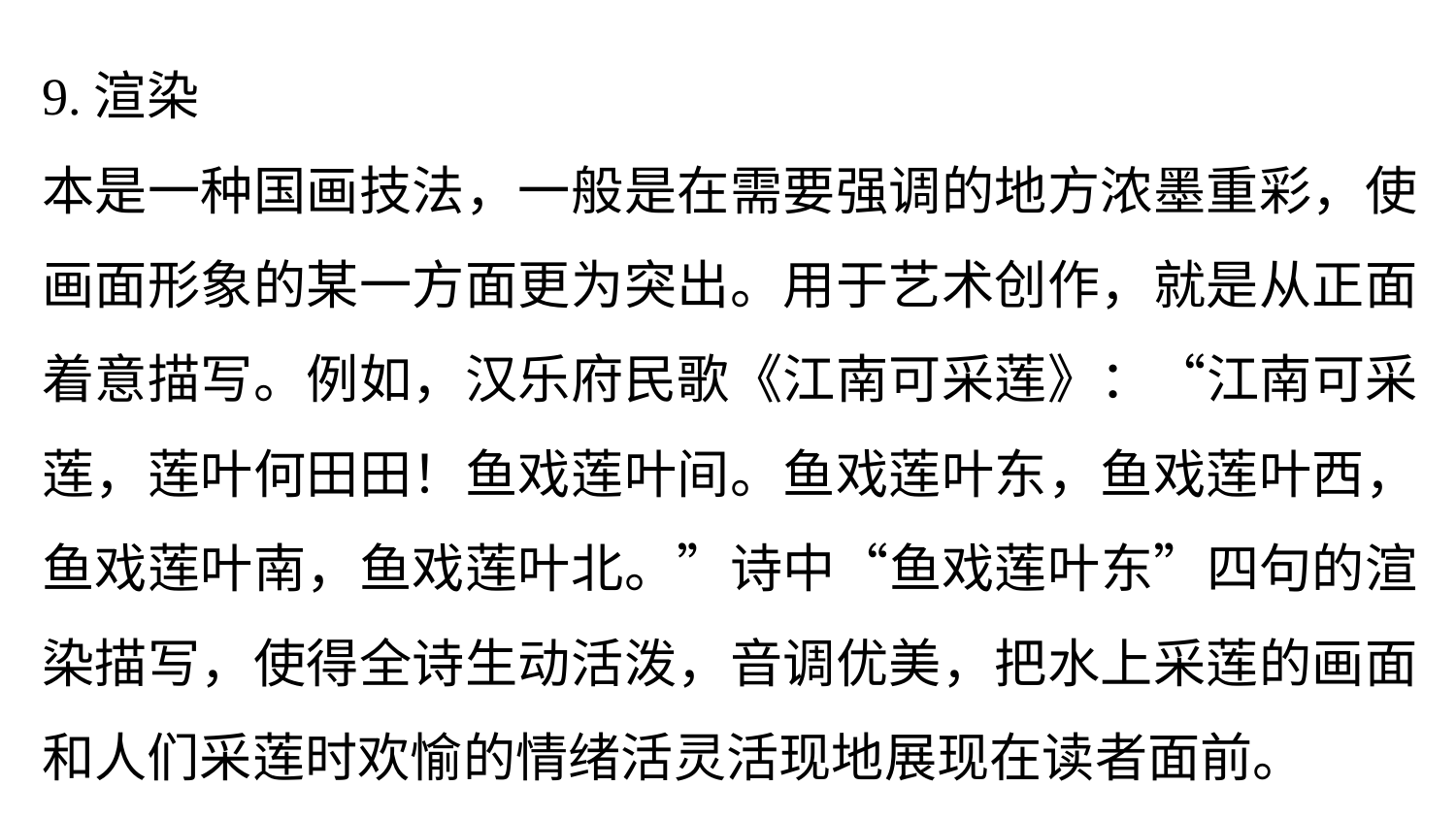

9.渲染
本是一种国画技法，一般是在需要强调的地方浓墨重彩，使画面形象的某一方面更为突出。用于艺术创作，就是从正面着意描写。例如，汉乐府民歌《江南可采莲》：“江南可采莲，莲叶何田田！鱼戏莲叶间。鱼戏莲叶东，鱼戏莲叶西，鱼戏莲叶南，鱼戏莲叶北。”诗中“鱼戏莲叶东”四句的渲染描写，使得全诗生动活泼，音调优美，把水上采莲的画面和人们采莲时欢愉的情绪活灵活现地展现在读者面前。